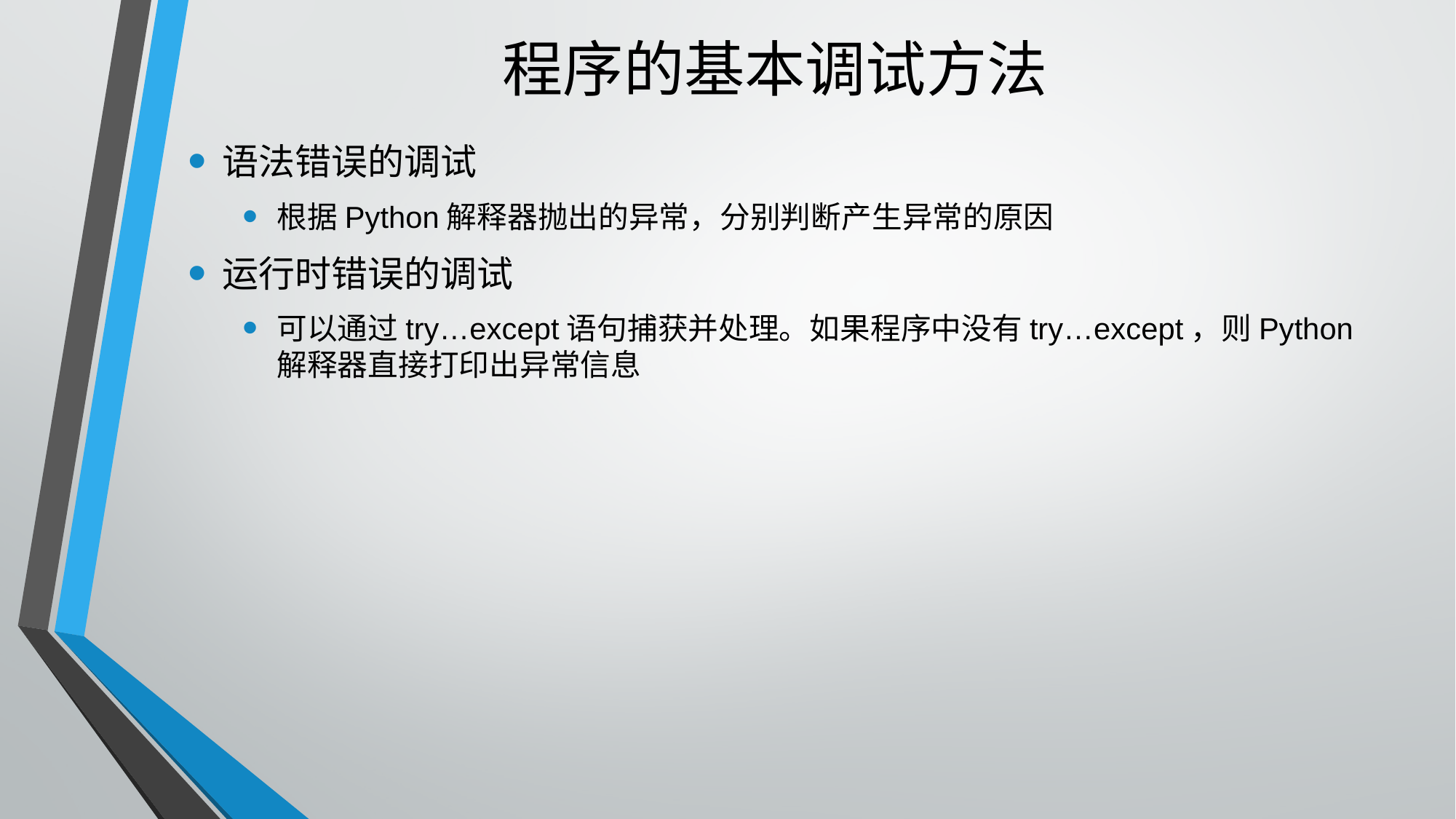

# 程序的基本调试方法
语法错误的调试
根据Python解释器抛出的异常，分别判断产生异常的原因
运行时错误的调试
可以通过try…except语句捕获并处理。如果程序中没有try…except，则Python解释器直接打印出异常信息